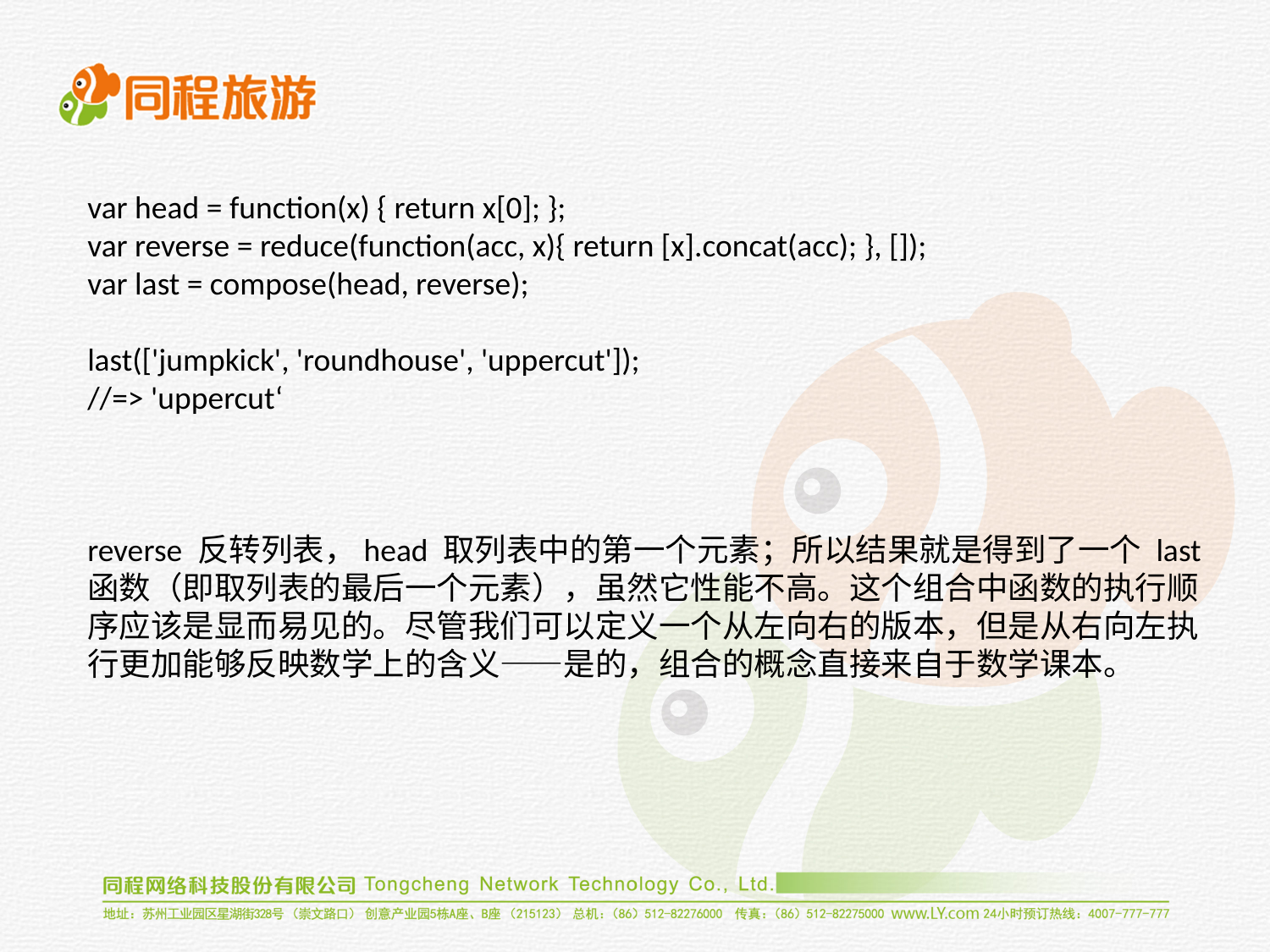

var head = function(x) { return x[0]; };
var reverse = reduce(function(acc, x){ return [x].concat(acc); }, []);
var last = compose(head, reverse);

last(['jumpkick', 'roundhouse', 'uppercut']);
//=> 'uppercut‘

reverse 反转列表，head 取列表中的第一个元素；所以结果就是得到了一个 last 函数（即取列表的最后一个元素），虽然它性能不高。这个组合中函数的执行顺序应该是显而易见的。尽管我们可以定义一个从左向右的版本，但是从右向左执行更加能够反映数学上的含义——是的，组合的概念直接来自于数学课本。